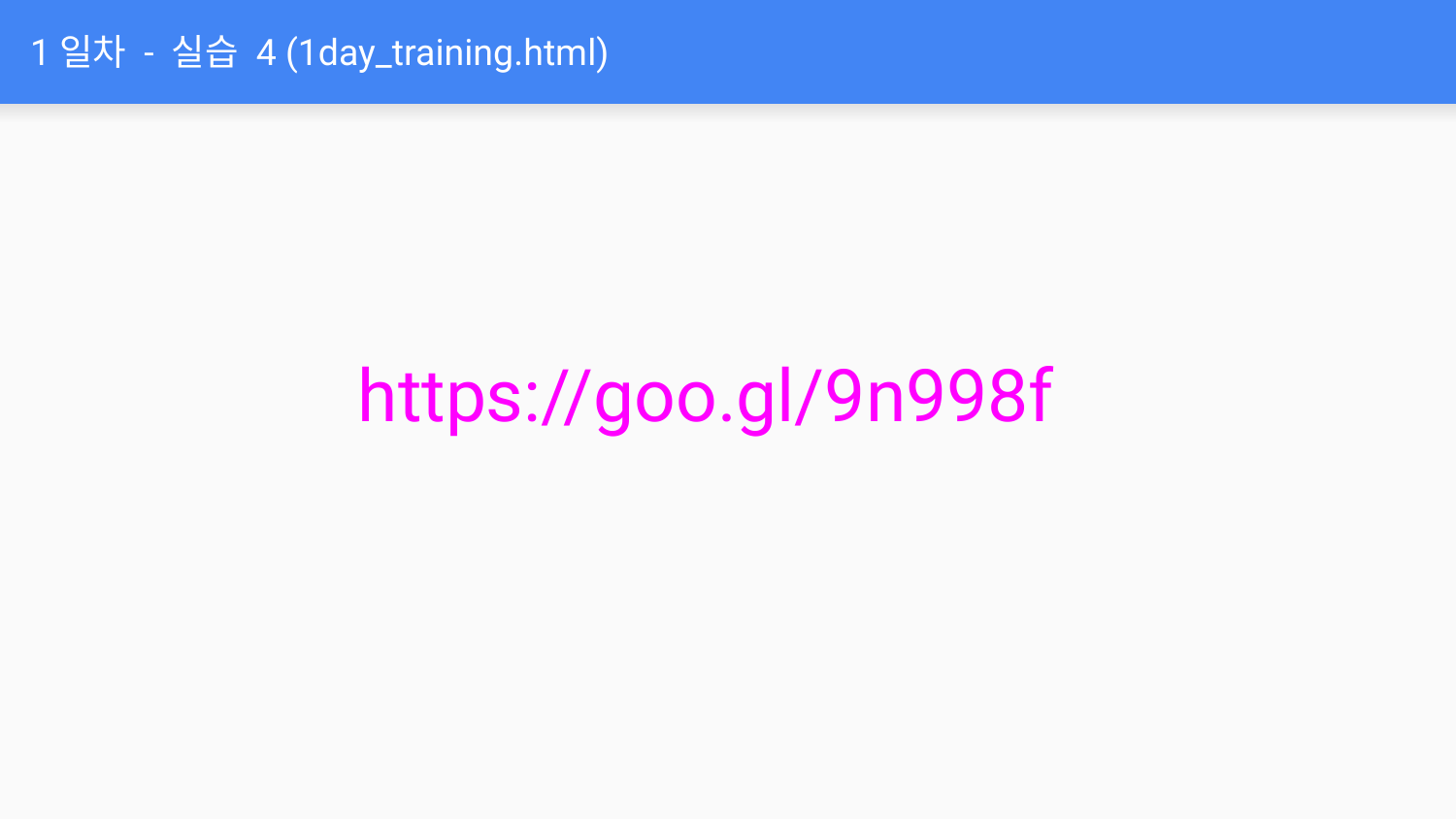

# 1일차 - 실습 4 (1day_training.html)
https://goo.gl/9n998f